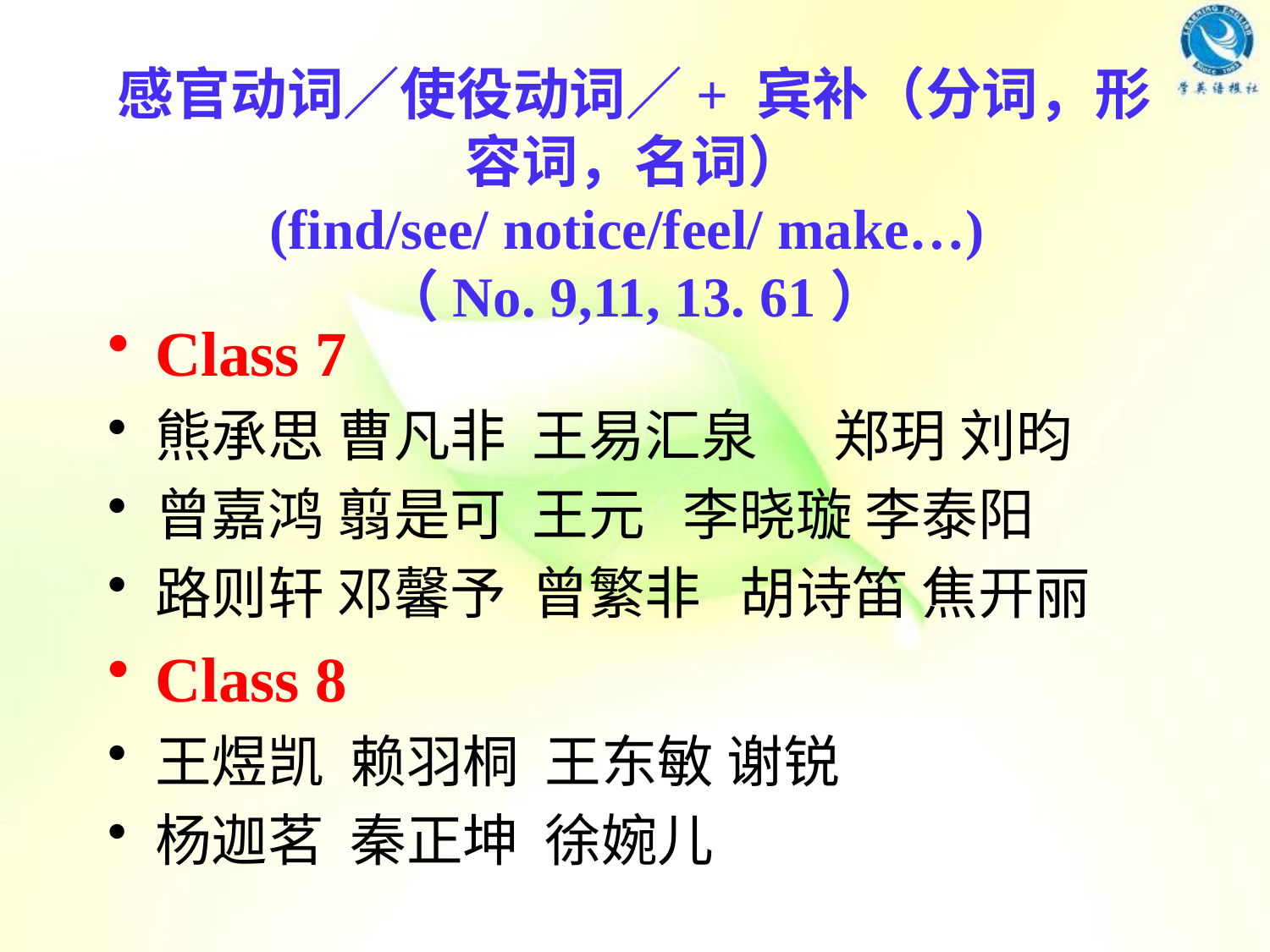

# 感官动词／使役动词／+ 宾补（分词，形容词，名词） (find/see/ notice/feel/ make…) （No. 9,11, 13. 61）
Class 7
熊承思 曹凡非  王易汇泉      郑玥 刘昀
曾嘉鸿 翦是可  王元   李晓璇 李泰阳
路则轩 邓馨予  曾繁非   胡诗笛 焦开丽
Class 8
王煜凯  赖羽桐  王东敏 谢锐
杨迦茗  秦正坤  徐婉儿